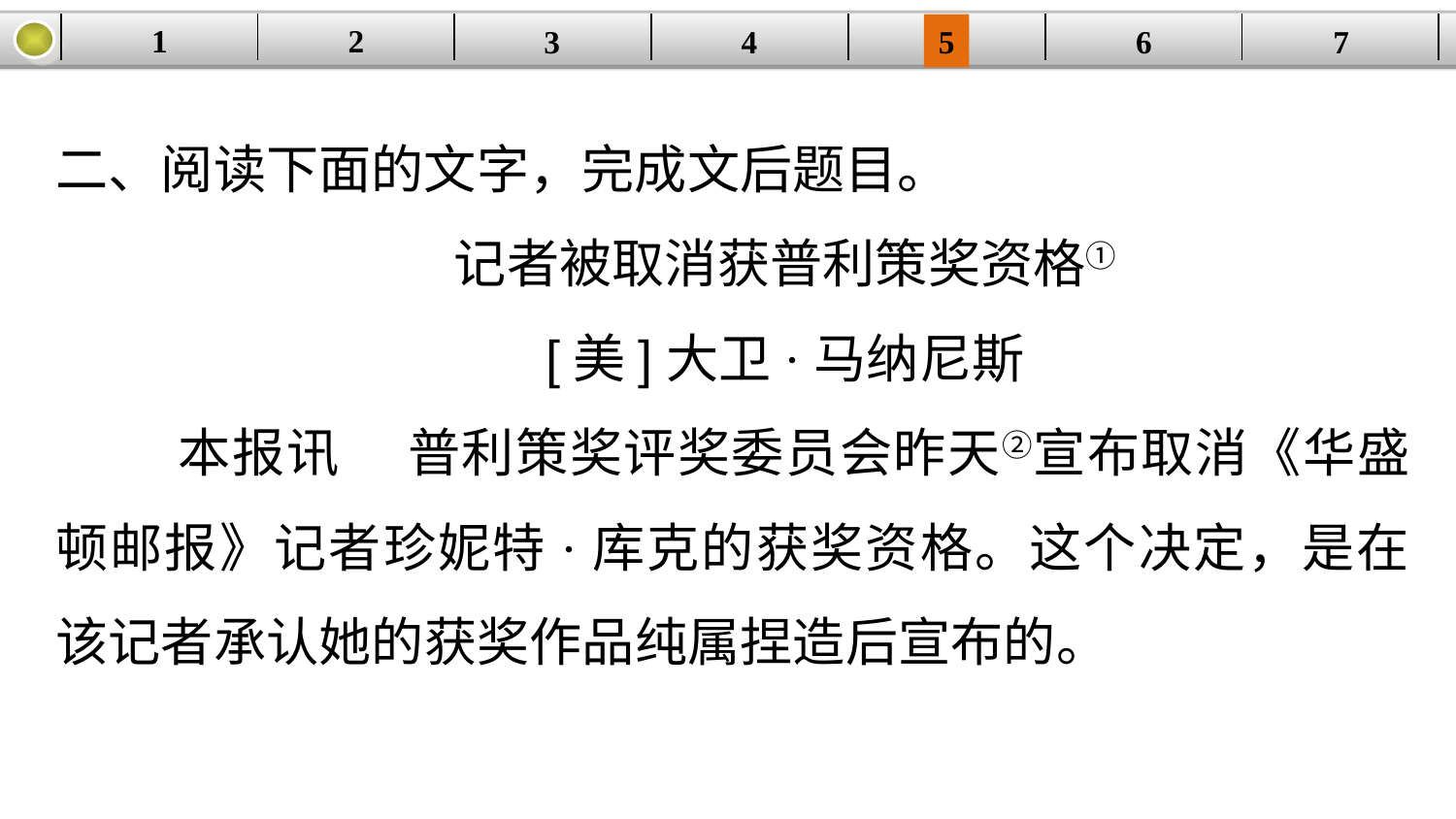

1
2
|  |  |  |  |  |  |  |
| --- | --- | --- | --- | --- | --- | --- |
3
4
5
6
7

二、阅读下面的文字，完成文后题目。
记者被取消获普利策奖资格①
[美]大卫·马纳尼斯
     本报讯 　普利策奖评奖委员会昨天②宣布取消《华盛顿邮报》记者珍妮特·库克的获奖资格。这个决定，是在该记者承认她的获奖作品纯属捏造后宣布的。